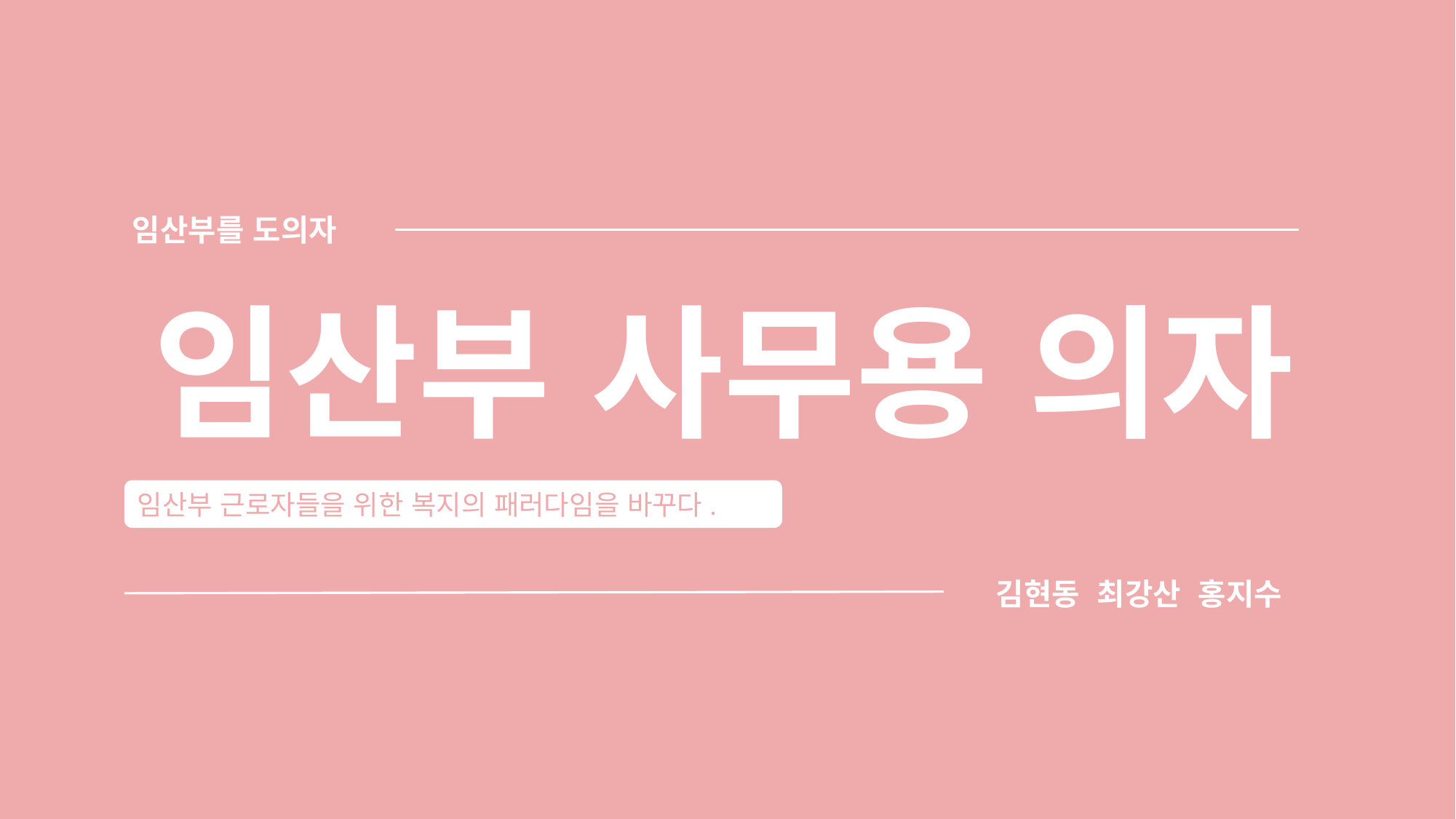

임산부를 도의자
임산부 사무용 의자
임산부 근로자들을 위한 복지의 패러다임을 바꾸다.
김현동  최강산  홍지수